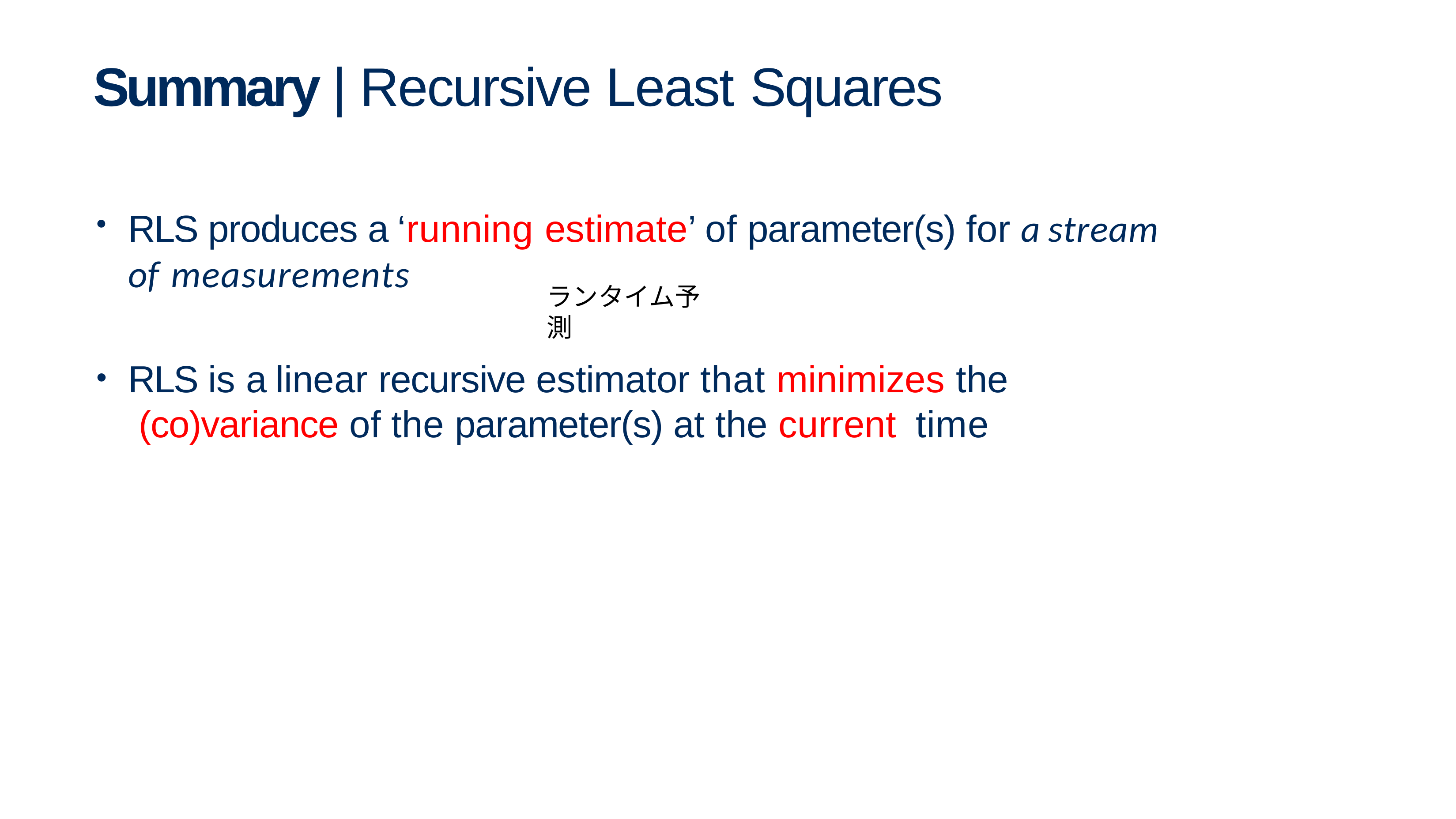

# Summary | Recursive Least Squares
RLS produces a ‘running estimate’ of parameter(s) for a stream  of measurements

RLS is a linear recursive estimator that minimizes the  (co)variance of the parameter(s) at the current time
ランタイム予測